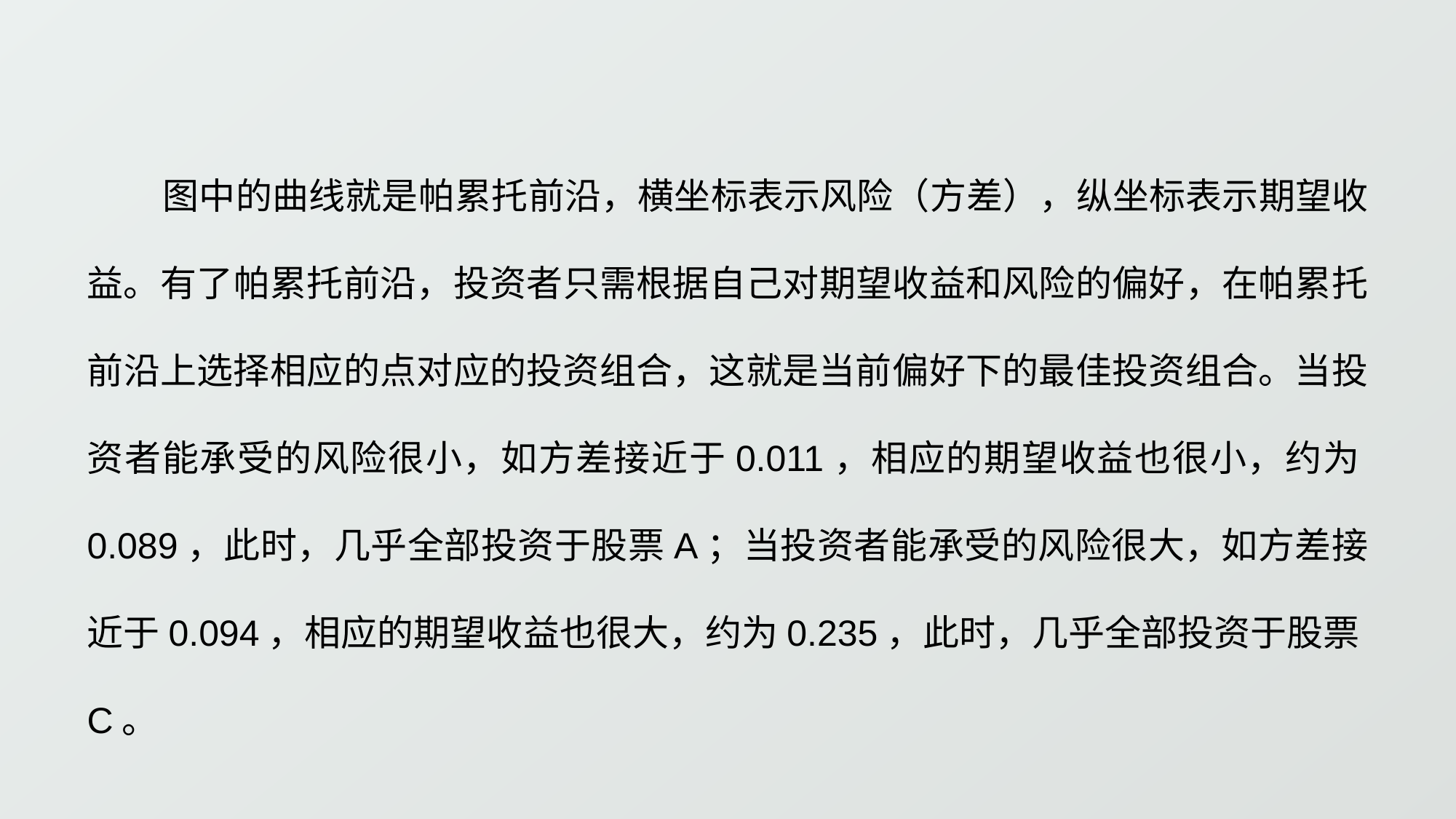

图中的曲线就是帕累托前沿，横坐标表示风险（方差），纵坐标表示期望收益。有了帕累托前沿，投资者只需根据自己对期望收益和风险的偏好，在帕累托前沿上选择相应的点对应的投资组合，这就是当前偏好下的最佳投资组合。当投资者能承受的风险很小，如方差接近于0.011，相应的期望收益也很小，约为0.089，此时，几乎全部投资于股票A；当投资者能承受的风险很大，如方差接近于0.094，相应的期望收益也很大，约为0.235，此时，几乎全部投资于股票C。